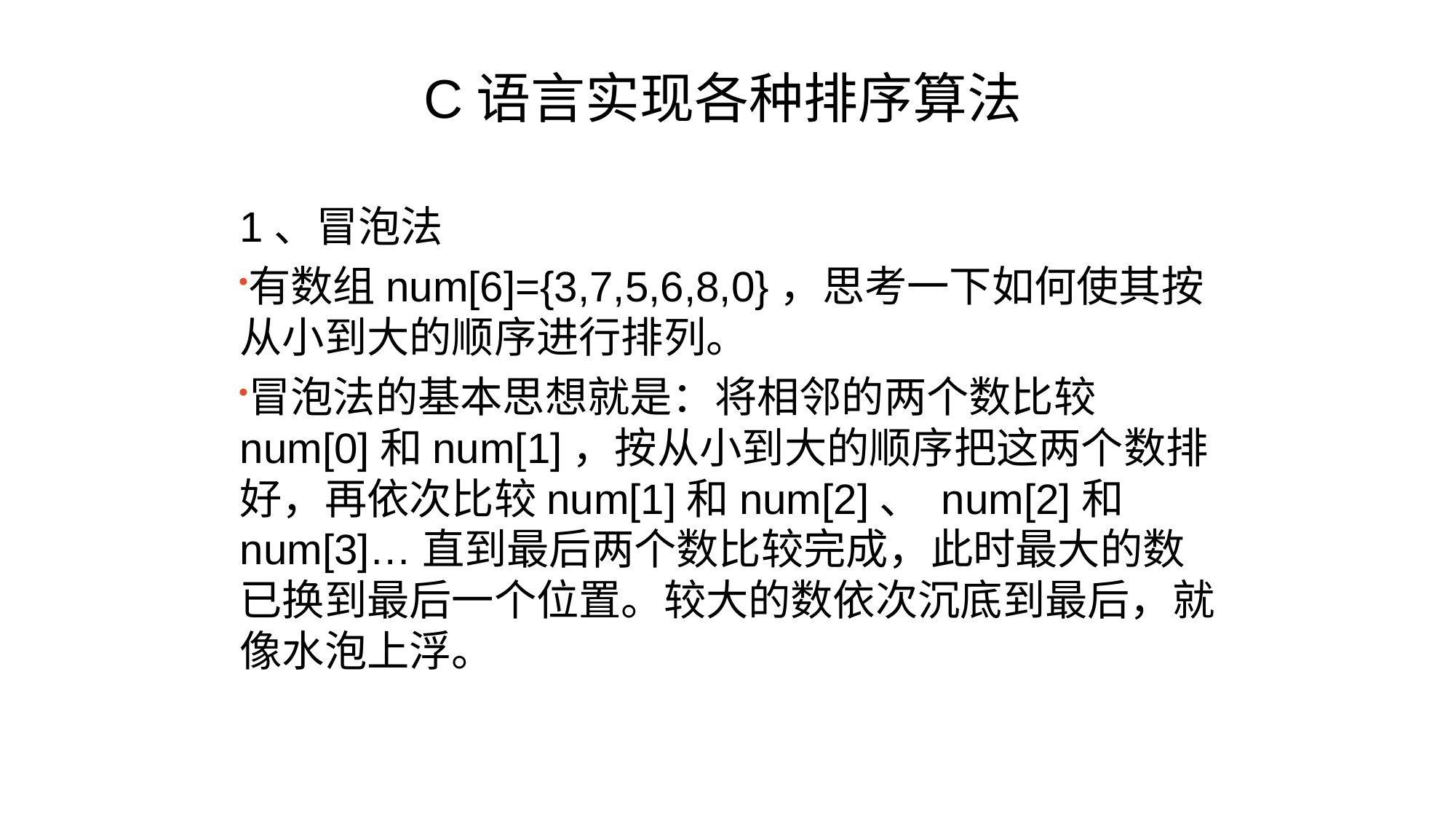

C语言实现各种排序算法
1、冒泡法
有数组num[6]={3,7,5,6,8,0}，思考一下如何使其按从小到大的顺序进行排列。
冒泡法的基本思想就是：将相邻的两个数比较num[0]和num[1]，按从小到大的顺序把这两个数排好，再依次比较num[1]和num[2]、 num[2]和num[3]…直到最后两个数比较完成，此时最大的数已换到最后一个位置。较大的数依次沉底到最后，就像水泡上浮。